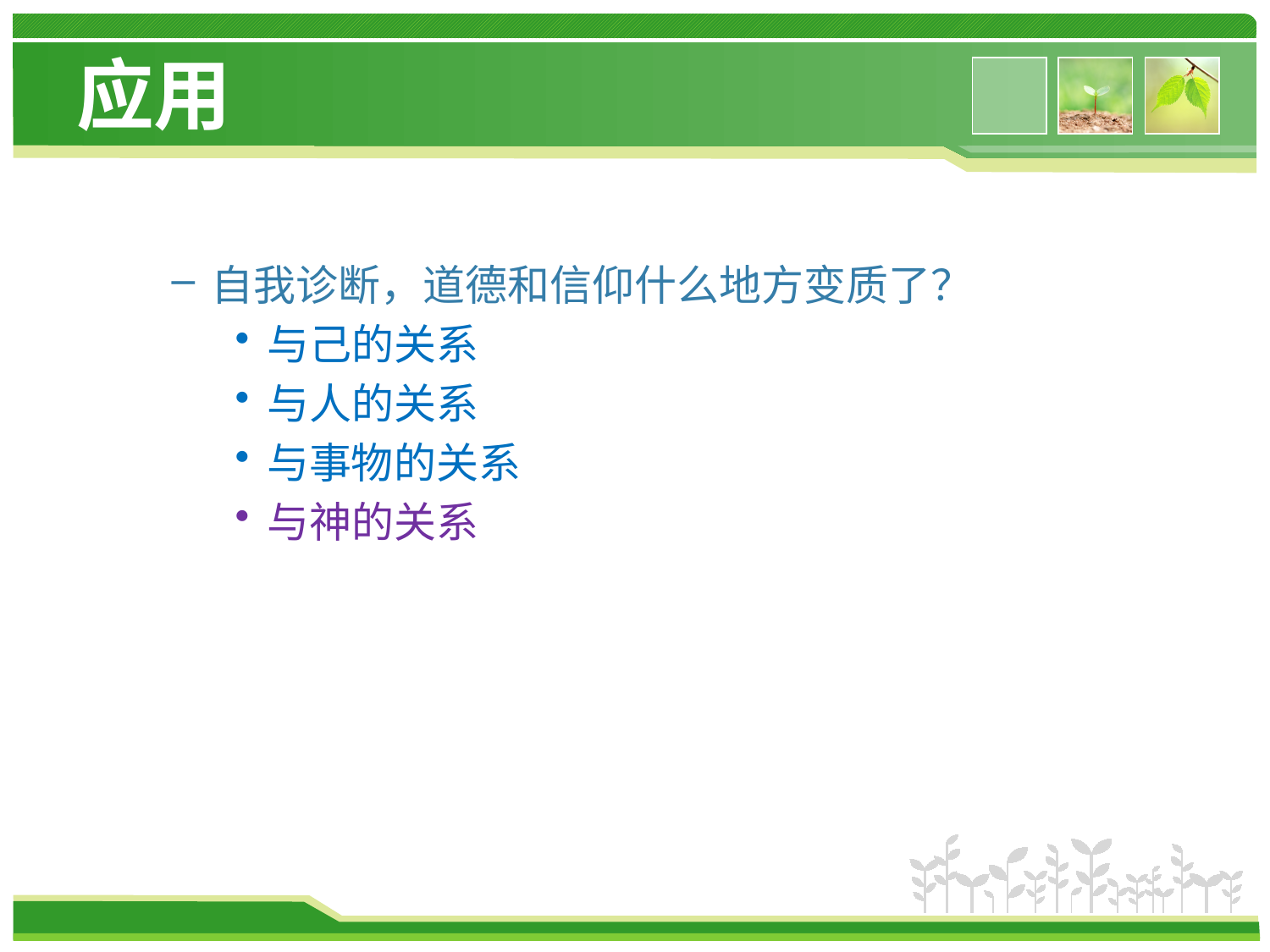

# 应用
自我诊断，道德和信仰什么地方变质了？
与己的关系
与人的关系
与事物的关系
与神的关系